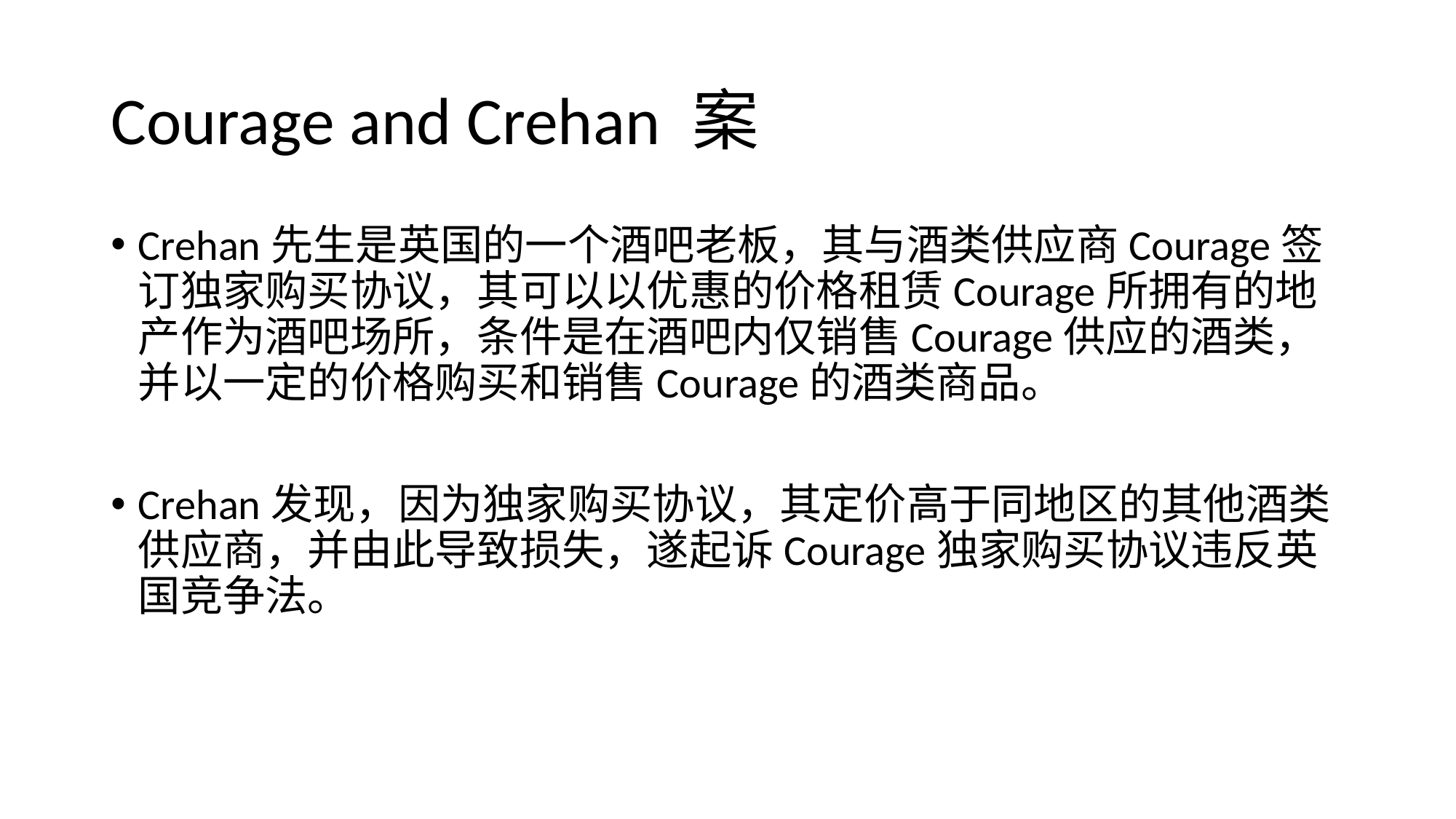

# Courage and Crehan 案
Crehan先生是英国的一个酒吧老板，其与酒类供应商Courage签订独家购买协议，其可以以优惠的价格租赁Courage所拥有的地产作为酒吧场所，条件是在酒吧内仅销售Courage供应的酒类，并以一定的价格购买和销售Courage的酒类商品。

Crehan发现，因为独家购买协议，其定价高于同地区的其他酒类供应商，并由此导致损失，遂起诉Courage独家购买协议违反英国竞争法。